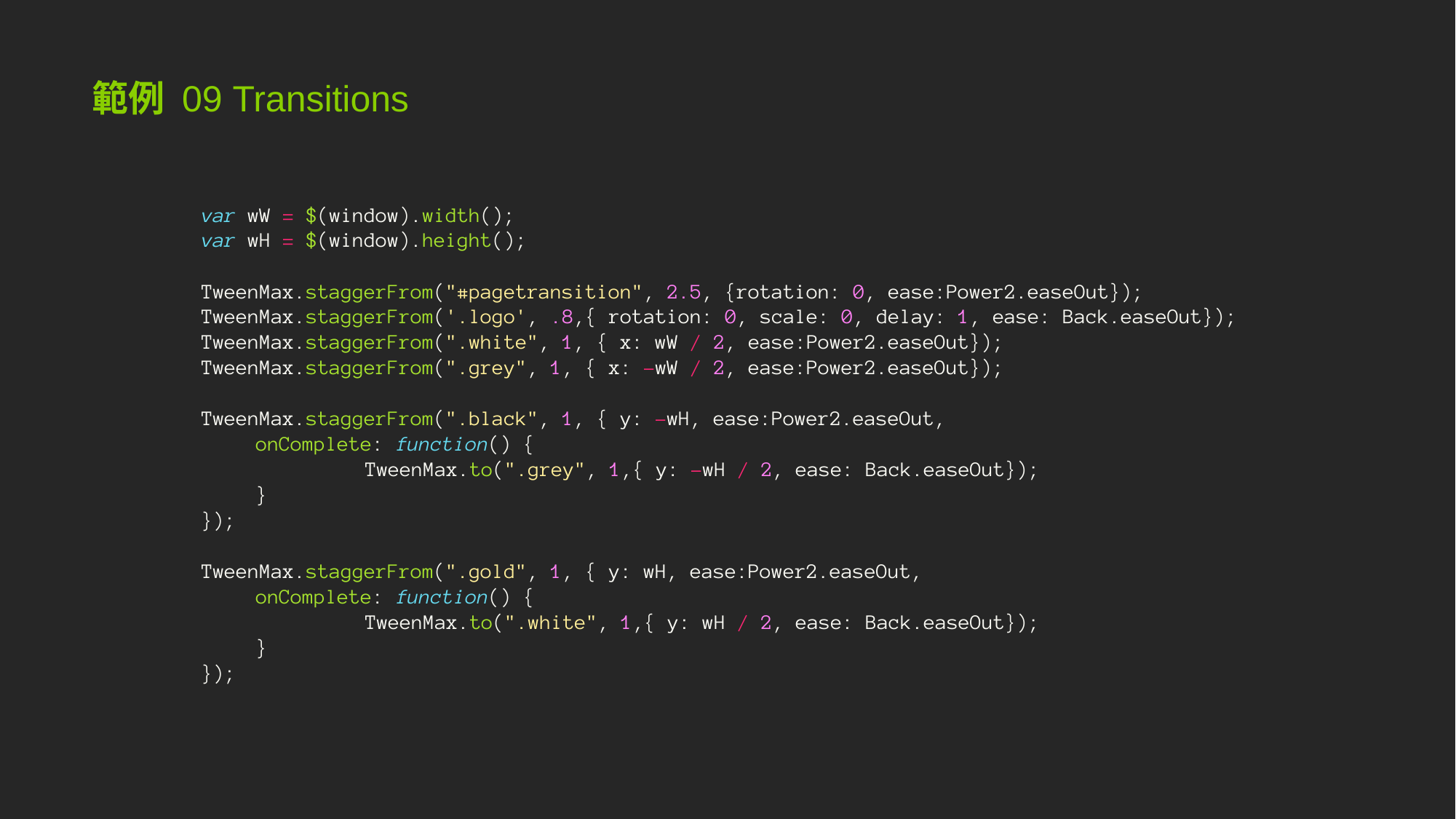

範例 09 Transitions
var wW = $(window).width();
var wH = $(window).height();

TweenMax.staggerFrom("#pagetransition", 2.5, {rotation: 0, ease:Power2.easeOut});
TweenMax.staggerFrom('.logo', .8,{ rotation: 0, scale: 0, delay: 1, ease: Back.easeOut});
TweenMax.staggerFrom(".white", 1, { x: wW / 2, ease:Power2.easeOut});
TweenMax.staggerFrom(".grey", 1, { x: -wW / 2, ease:Power2.easeOut});

TweenMax.staggerFrom(".black", 1, { y: -wH, ease:Power2.easeOut,
onComplete: function() {
	TweenMax.to(".grey", 1,{ y: -wH / 2, ease: Back.easeOut});
}
});

TweenMax.staggerFrom(".gold", 1, { y: wH, ease:Power2.easeOut,
onComplete: function() {
	TweenMax.to(".white", 1,{ y: wH / 2, ease: Back.easeOut});
}
});